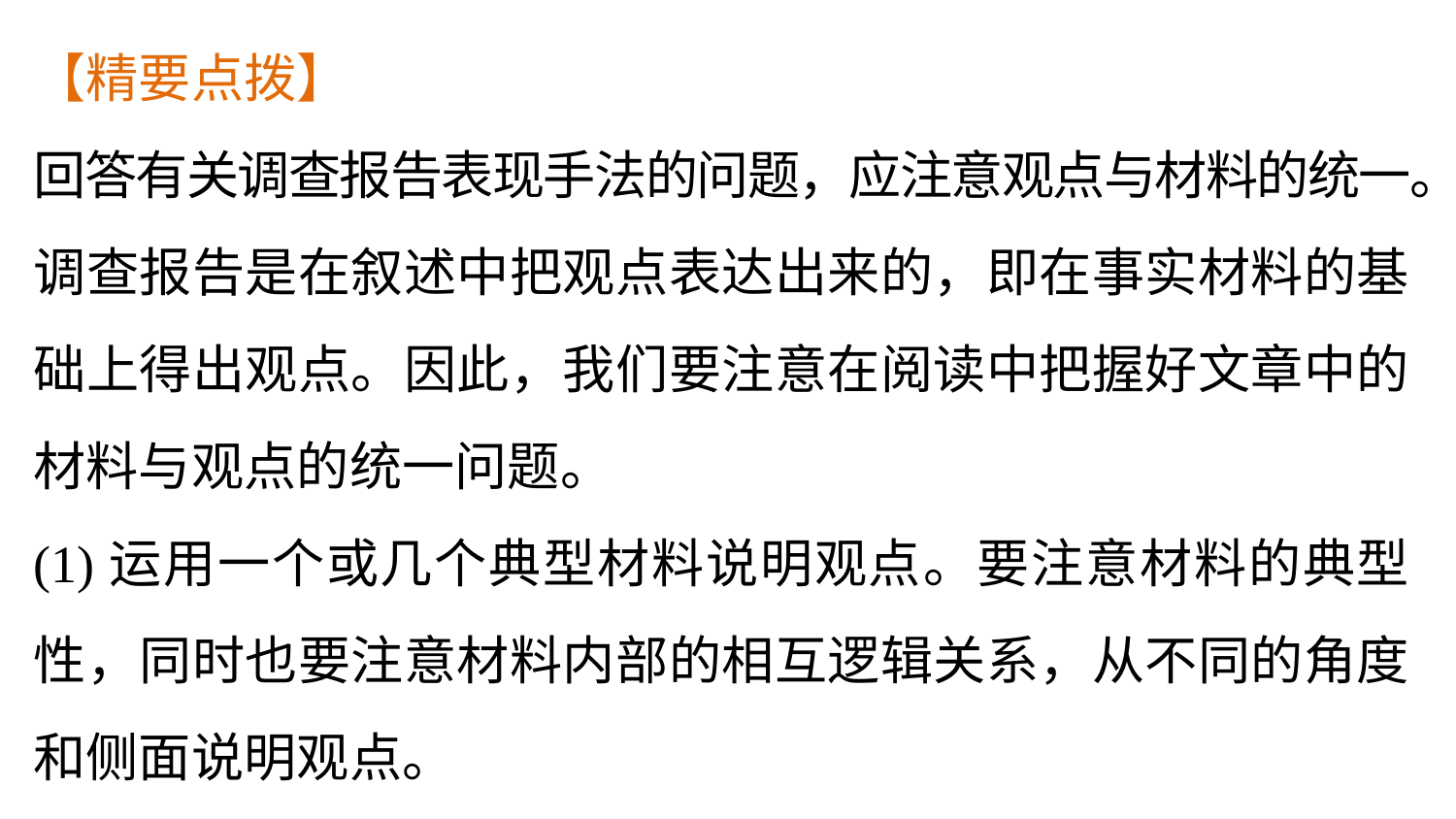

【精要点拨】
回答有关调查报告表现手法的问题，应注意观点与材料的统一。
调查报告是在叙述中把观点表达出来的，即在事实材料的基础上得出观点。因此，我们要注意在阅读中把握好文章中的材料与观点的统一问题。
(1)运用一个或几个典型材料说明观点。要注意材料的典型性，同时也要注意材料内部的相互逻辑关系，从不同的角度和侧面说明观点。